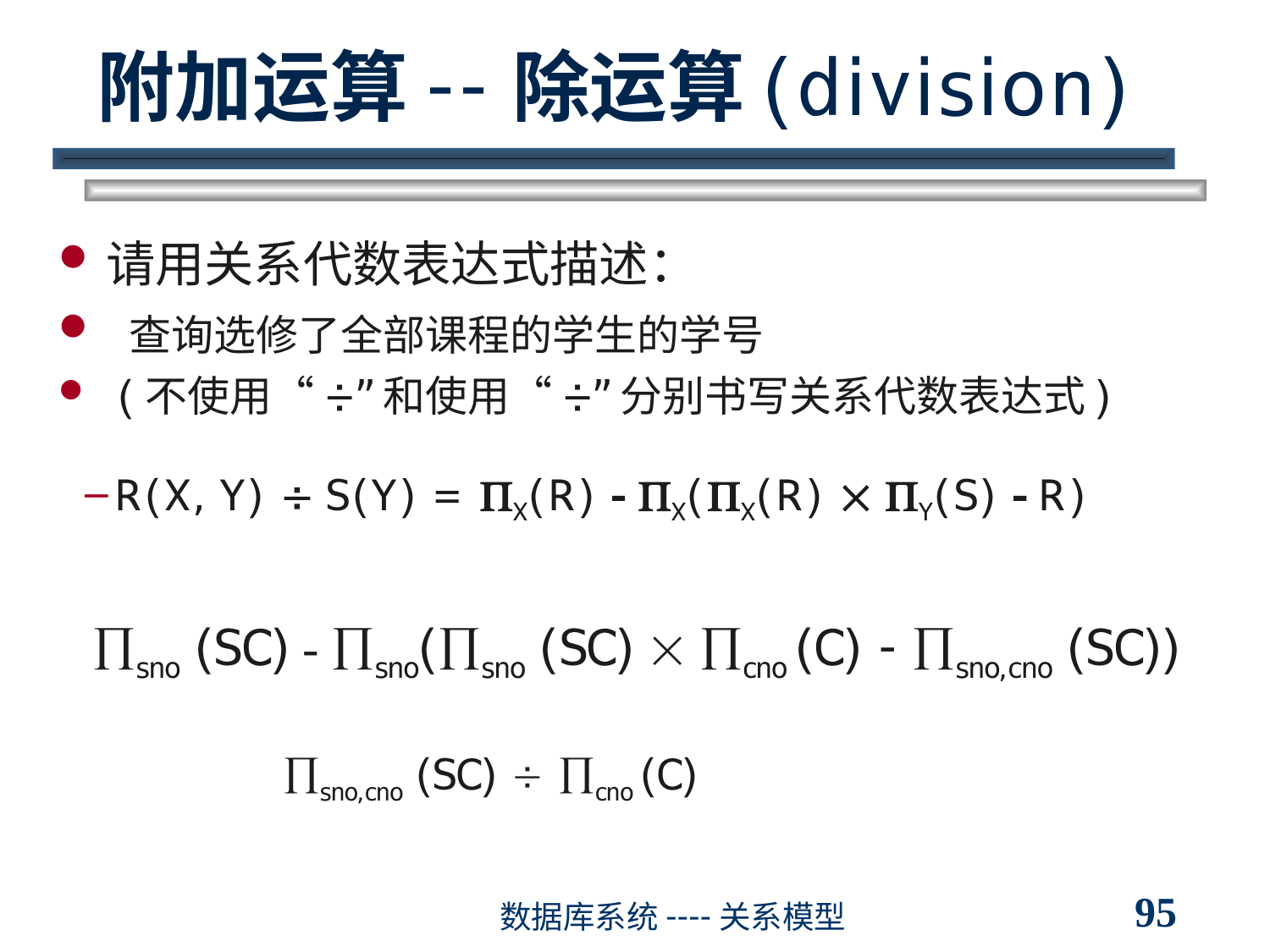

# 附加运算--除运算(division)
请用关系代数表达式描述：
 查询选修了全部课程的学生的学号
 (不使用“÷”和使用“÷”分别书写关系代数表达式)
R(X, Y) ÷ S(Y) = ΠX(R) − ΠX(ΠX(R) × ΠY(S) − R)
∏sno (SC) - ∏sno(∏sno (SC) × ∏cno (C) - ∏sno,cno (SC))
∏sno,cno (SC) ÷ ∏cno (C)
95
数据库系统----关系模型